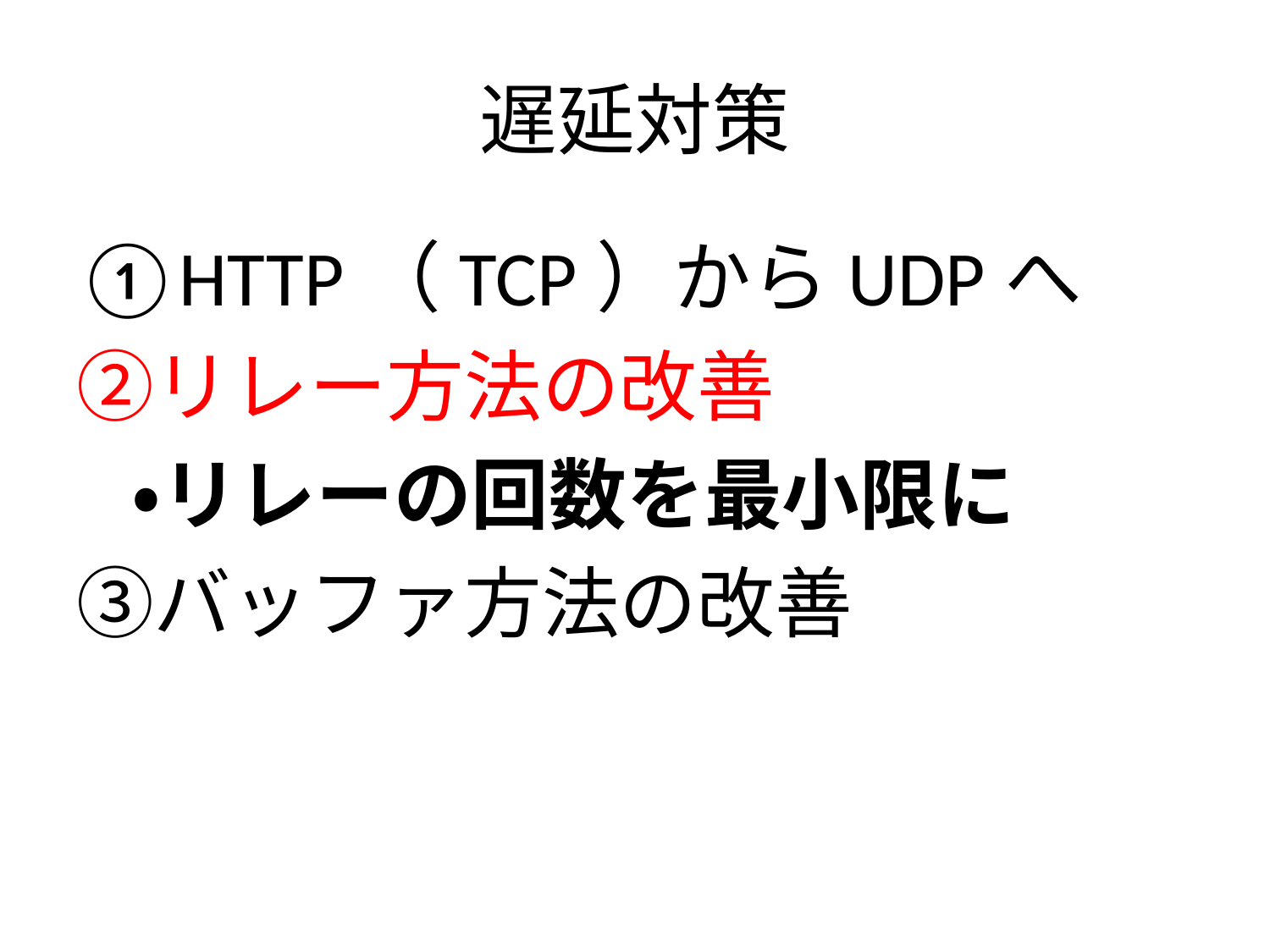

# 遅延対策
HTTP（TCP）からUDPへ
リレー方法の改善
・リレーの回数を最小限に
バッファ方法の改善